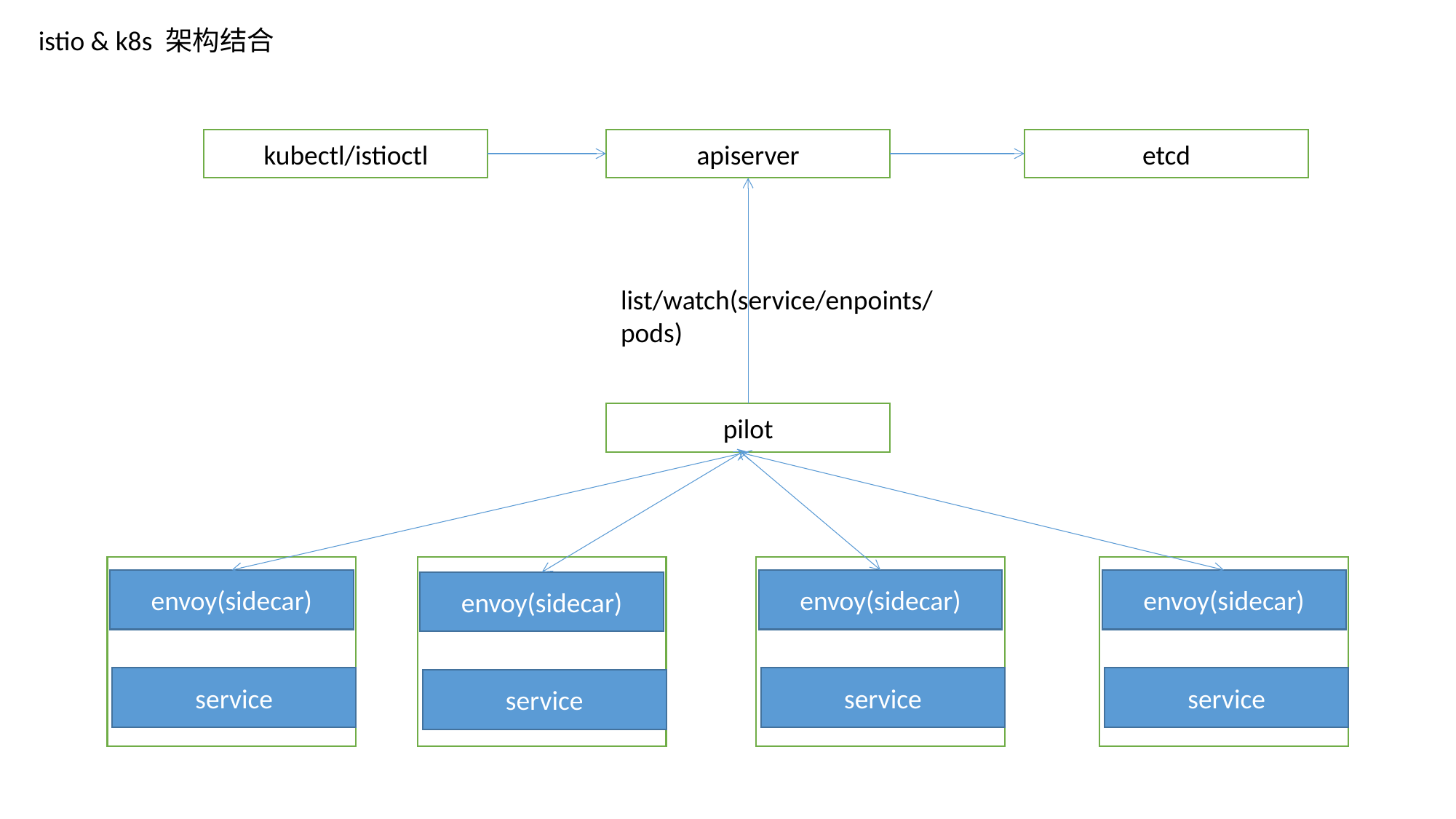

istio & k8s 架构结合
kubectl/istioctl
apiserver
etcd
list/watch(service/enpoints/pods)

pilot

envoy(sidecar)
envoy(sidecar)
envoy(sidecar)
envoy(sidecar)
service
service
service
service